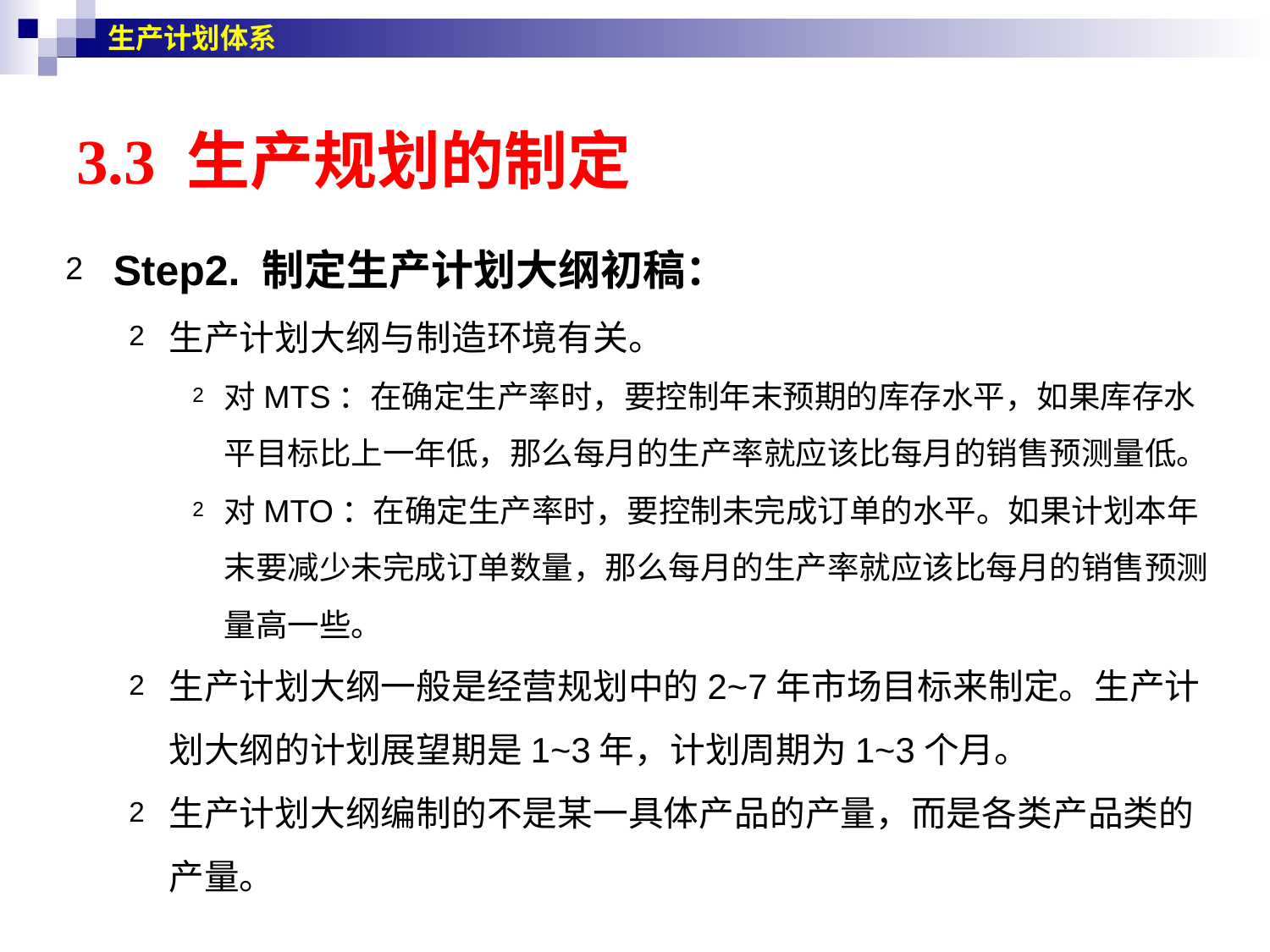

生产计划体系
# 3.3 生产规划的制定
Step2. 制定生产计划大纲初稿：
生产计划大纲与制造环境有关。
对MTS：在确定生产率时，要控制年末预期的库存水平，如果库存水平目标比上一年低，那么每月的生产率就应该比每月的销售预测量低。
对MTO：在确定生产率时，要控制未完成订单的水平。如果计划本年末要减少未完成订单数量，那么每月的生产率就应该比每月的销售预测量高一些。
生产计划大纲一般是经营规划中的2~7年市场目标来制定。生产计划大纲的计划展望期是1~3年，计划周期为1~3个月。
生产计划大纲编制的不是某一具体产品的产量，而是各类产品类的产量。